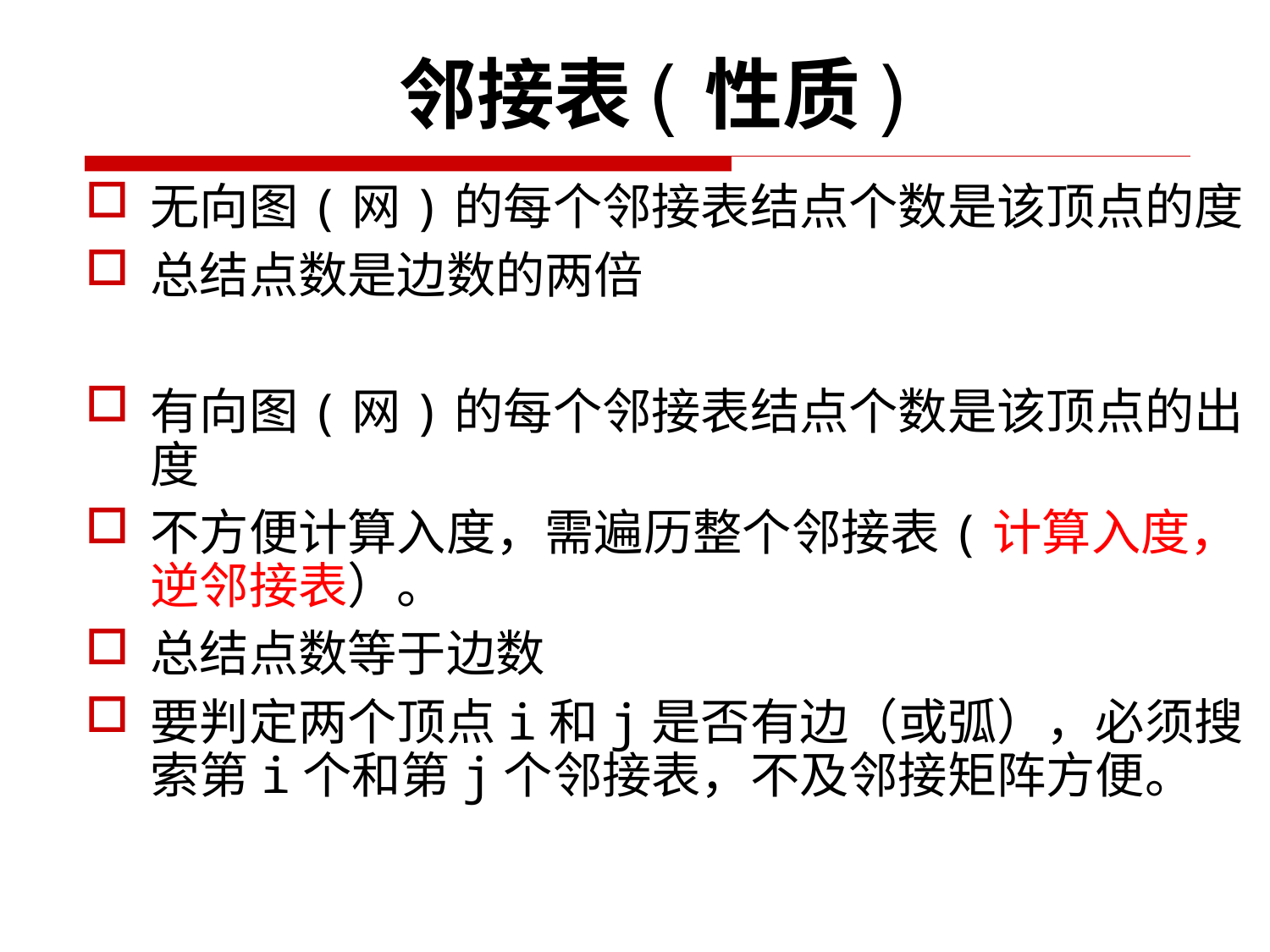

邻接表(性质)
无向图(网)的每个邻接表结点个数是该顶点的度
总结点数是边数的两倍

有向图(网)的每个邻接表结点个数是该顶点的出度
不方便计算入度，需遍历整个邻接表(计算入度，逆邻接表）。
总结点数等于边数
要判定两个顶点i和j是否有边（或弧），必须搜索第i个和第j个邻接表，不及邻接矩阵方便。